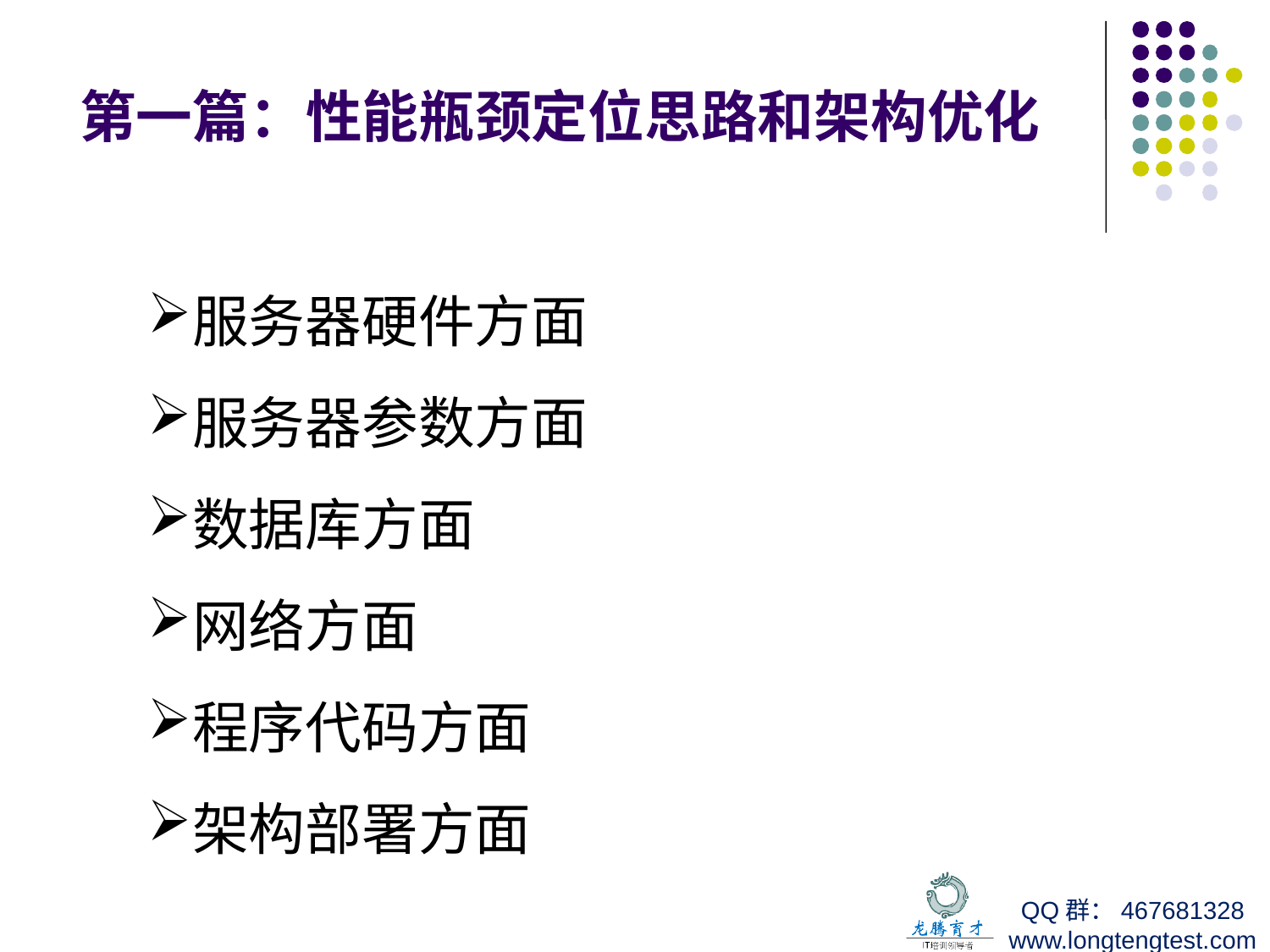

# 第一篇：性能瓶颈定位思路和架构优化
服务器硬件方面
服务器参数方面
数据库方面
网络方面
程序代码方面
架构部署方面